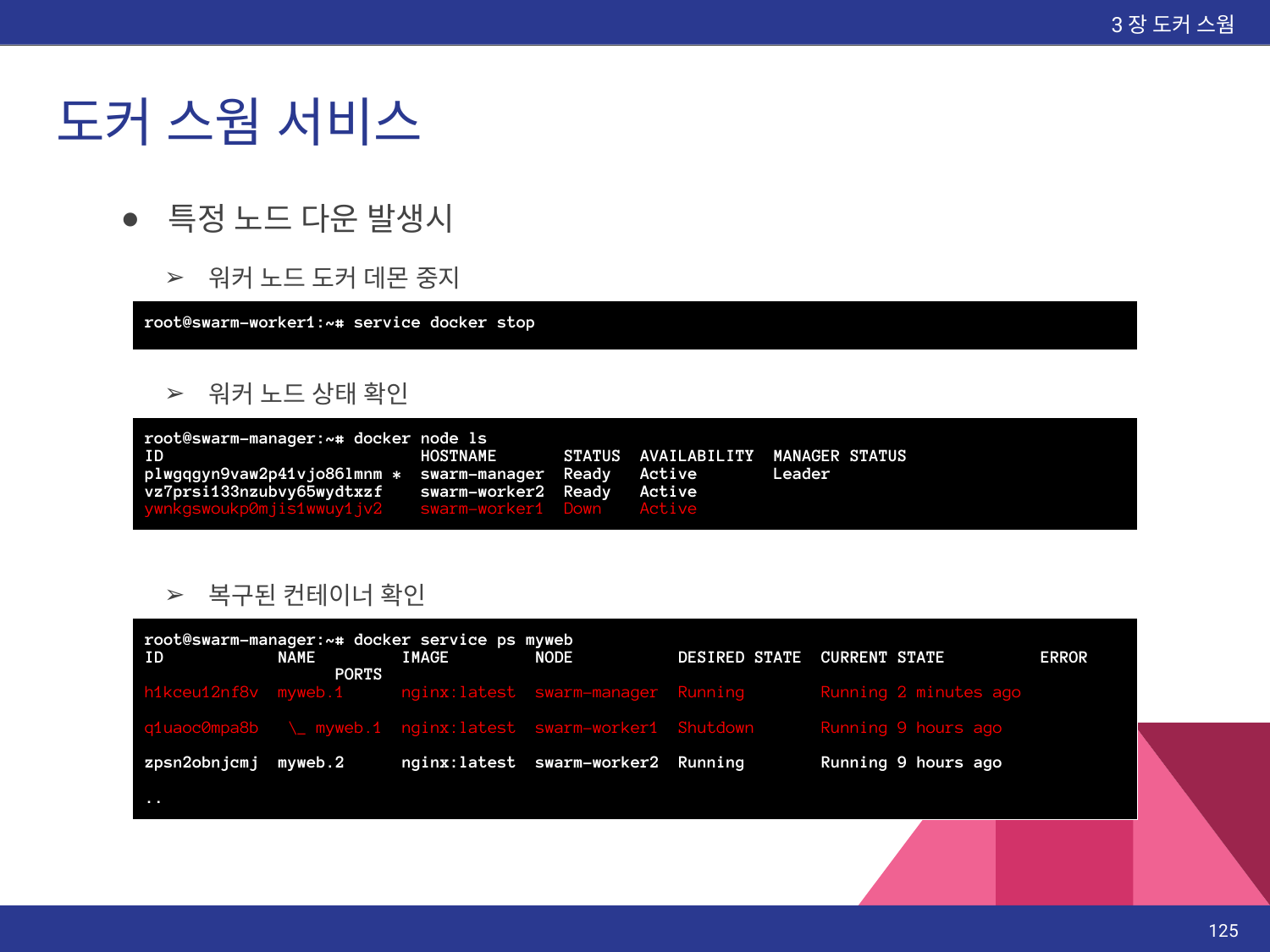

3장 도커 스웜

# 도커 스웜 서비스
특정 노드 다운 발생시

워커 노드 도커 데몬 중지

| root@swarm-worker1:~# service docker stop |
| --- |
워커 노드 상태 확인

| root@swarm-manager:~# docker node ls ID HOSTNAME STATUS AVAILABILITY MANAGER STATUS plwgqgyn9vaw2p41vjo86lmnm \* swarm-manager Ready Active Leader vz7prsi133nzubvy65wydtxzf swarm-worker2 Ready Active ywnkgswoukp0mjis1wwuy1jv2 swarm-worker1 Down Active |
| --- |
복구된 컨테이너 확인

| root@swarm-manager:~# docker service ps myweb ID NAME IMAGE NODE DESIRED STATE CURRENT STATE ERROR PORTS h1kceu12nf8v myweb.1 nginx:latest swarm-manager Running Running 2 minutes ago q1uaoc0mpa8b \\_ myweb.1 nginx:latest swarm-worker1 Shutdown Running 9 hours ago zpsn2obnjcmj myweb.2 nginx:latest swarm-worker2 Running Running 9 hours ago .. |
| --- |
125